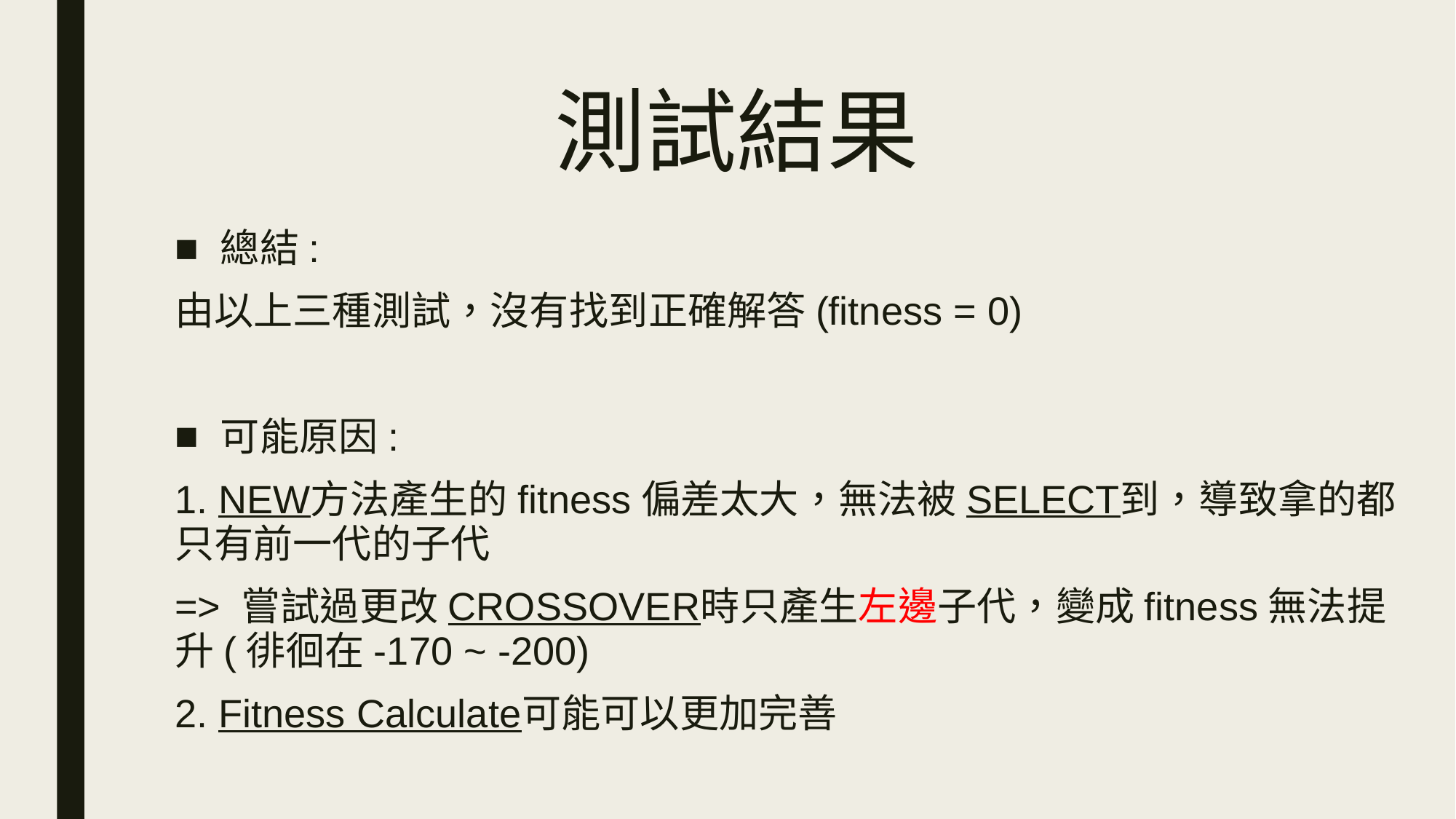

# 測試結果
總結:
由以上三種測試，沒有找到正確解答(fitness = 0)

可能原因:
1. NEW方法產生的fitness偏差太大，無法被SELECT到，導致拿的都只有前一代的子代
=> 嘗試過更改CROSSOVER時只產生左邊子代，變成fitness無法提升(徘徊在-170 ~ -200)
2. Fitness Calculate可能可以更加完善